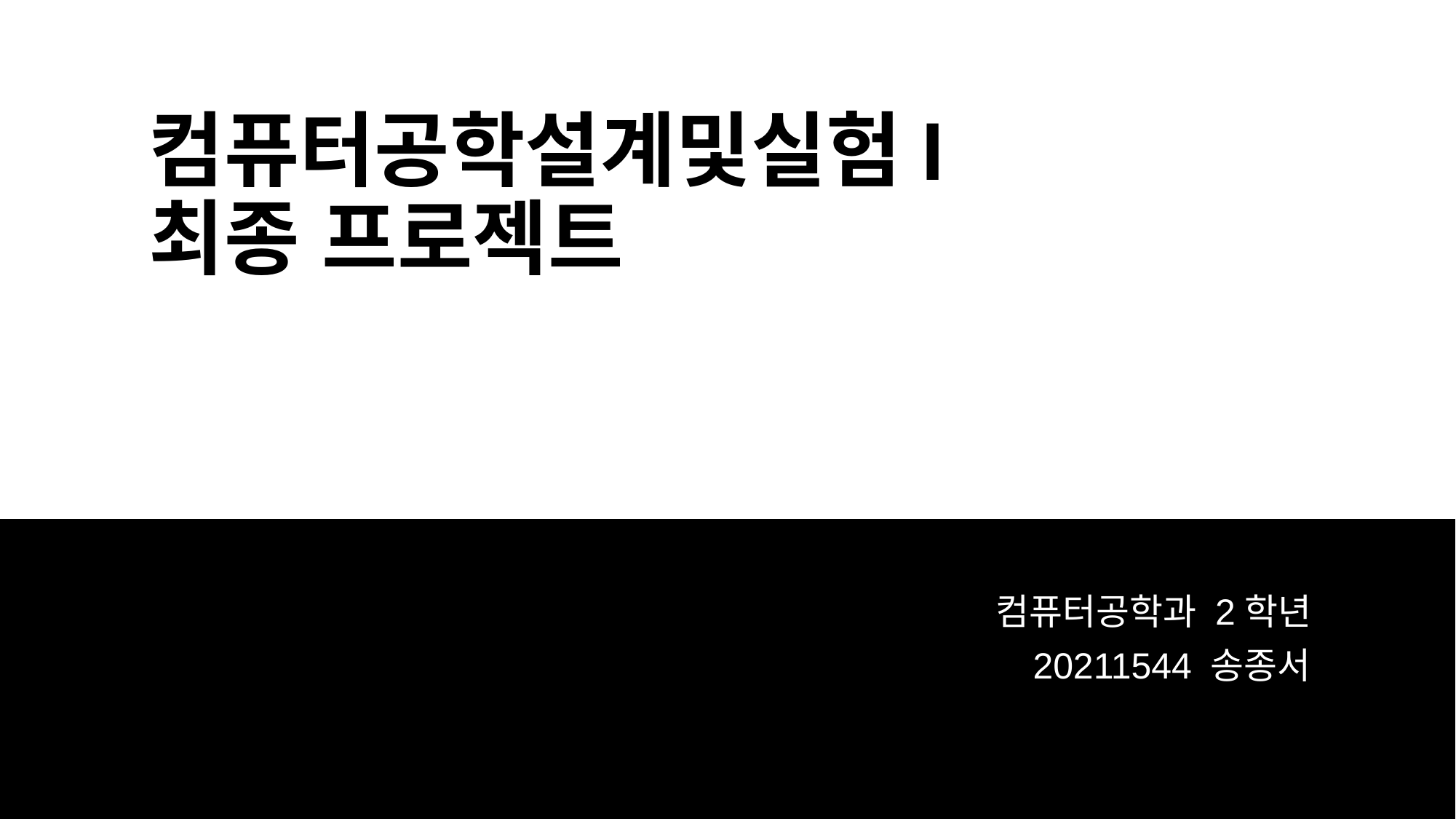

# 컴퓨터공학설계및실험I 최종 프로젝트

컴퓨터공학과 2학년
20211544 송종서